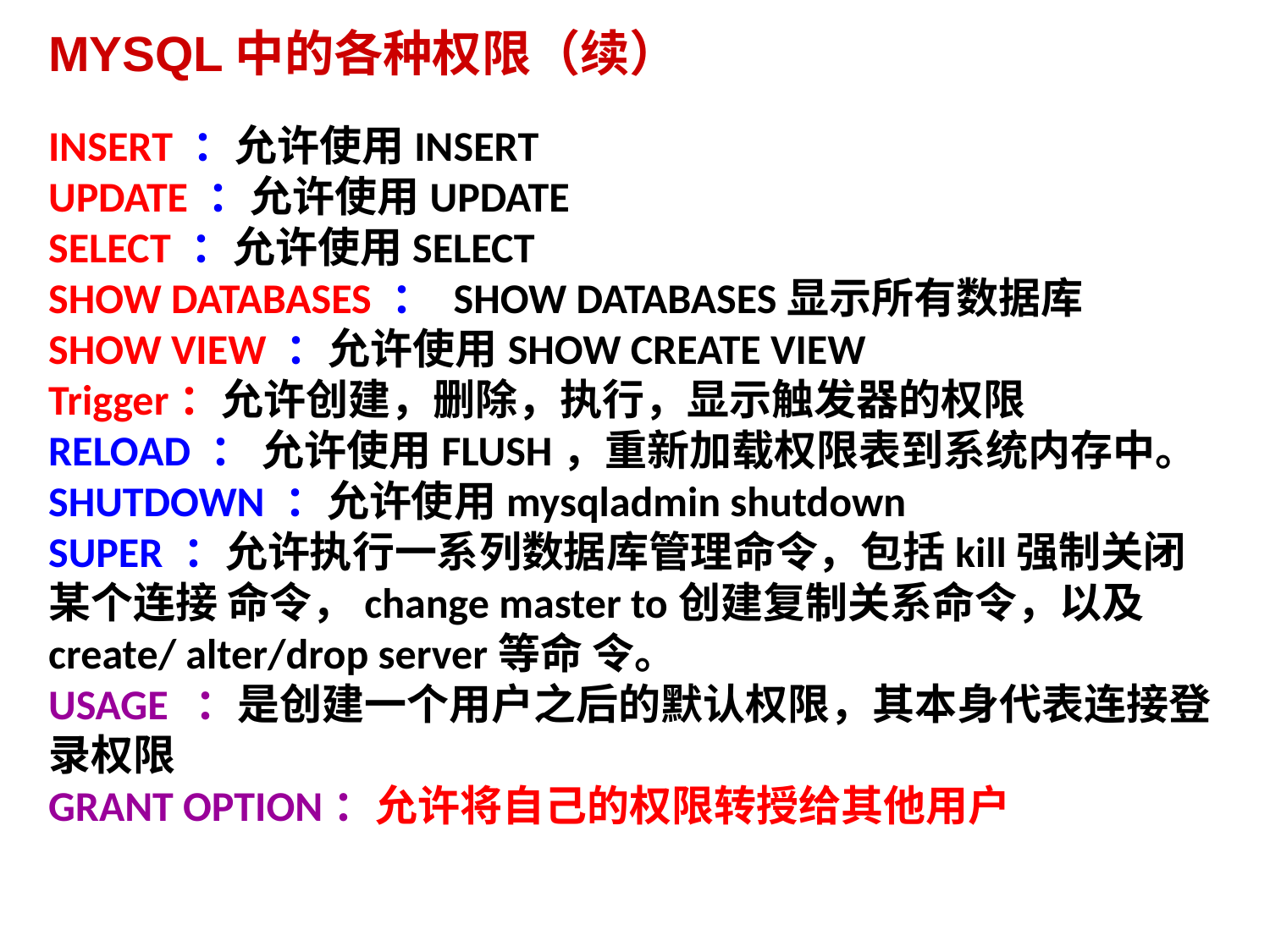

MYSQL中的各种权限（续）
INSERT ：允许使用INSERT
UPDATE ：允许使用UPDATE
SELECT ：允许使用SELECT
SHOW DATABASES ： SHOW DATABASES显示所有数据库
SHOW VIEW ：允许使用SHOW CREATE VIEW
Trigger：允许创建，删除，执行，显示触发器的权限
RELOAD ： 允许使用FLUSH，重新加载权限表到系统内存中。
SHUTDOWN ：允许使用mysqladmin shutdown
SUPER ：允许执行一系列数据库管理命令，包括kill强制关闭某个连接 命令，change master to创建复制关系命令，以及create/ alter/drop server等命 令。
USAGE	 ：是创建一个用户之后的默认权限，其本身代表连接登录权限
GRANT OPTION：允许将自己的权限转授给其他用户